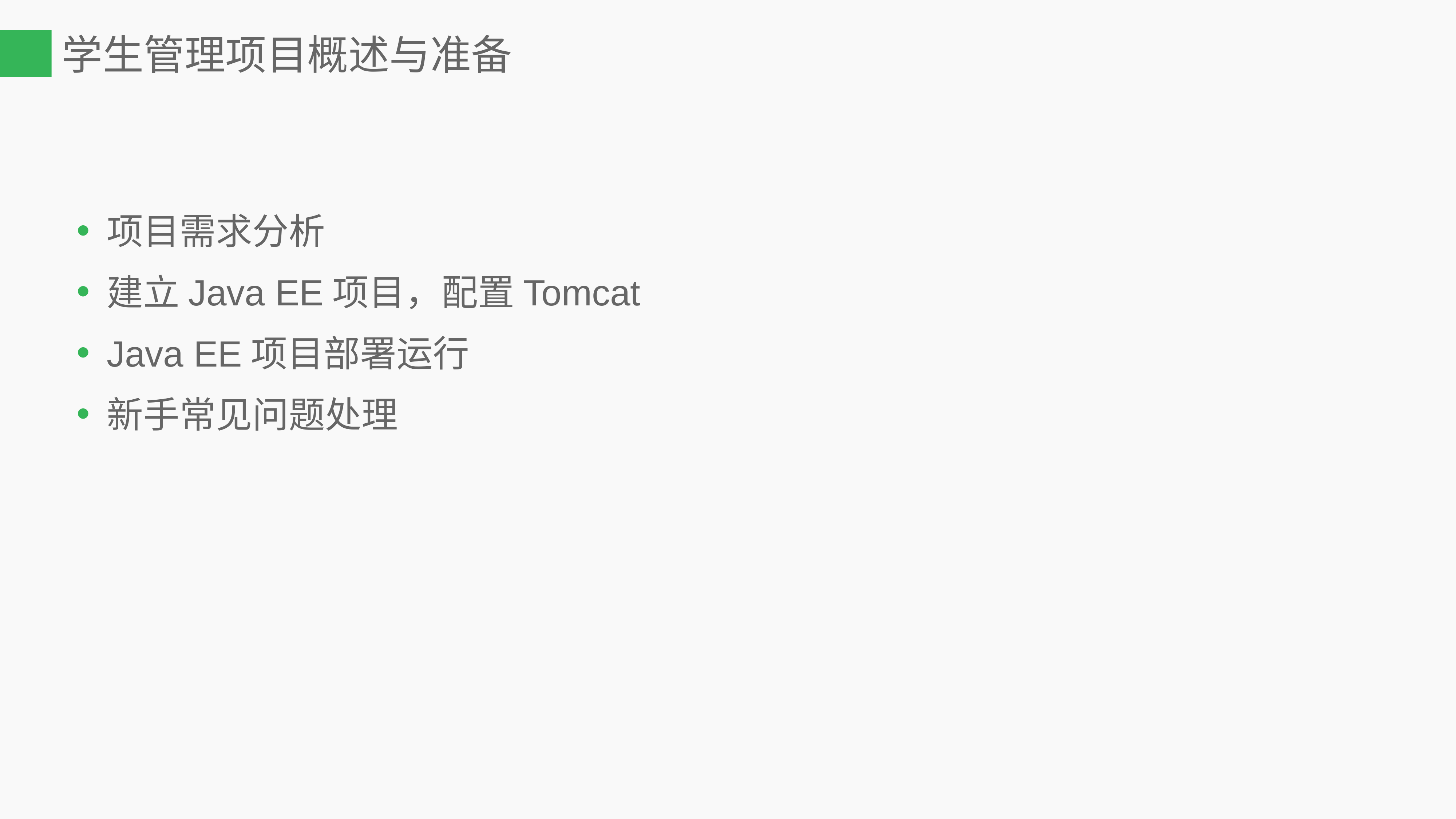

# 学生管理项目概述与准备
项目需求分析
建立Java EE项目，配置Tomcat
Java EE项目部署运行
新手常见问题处理